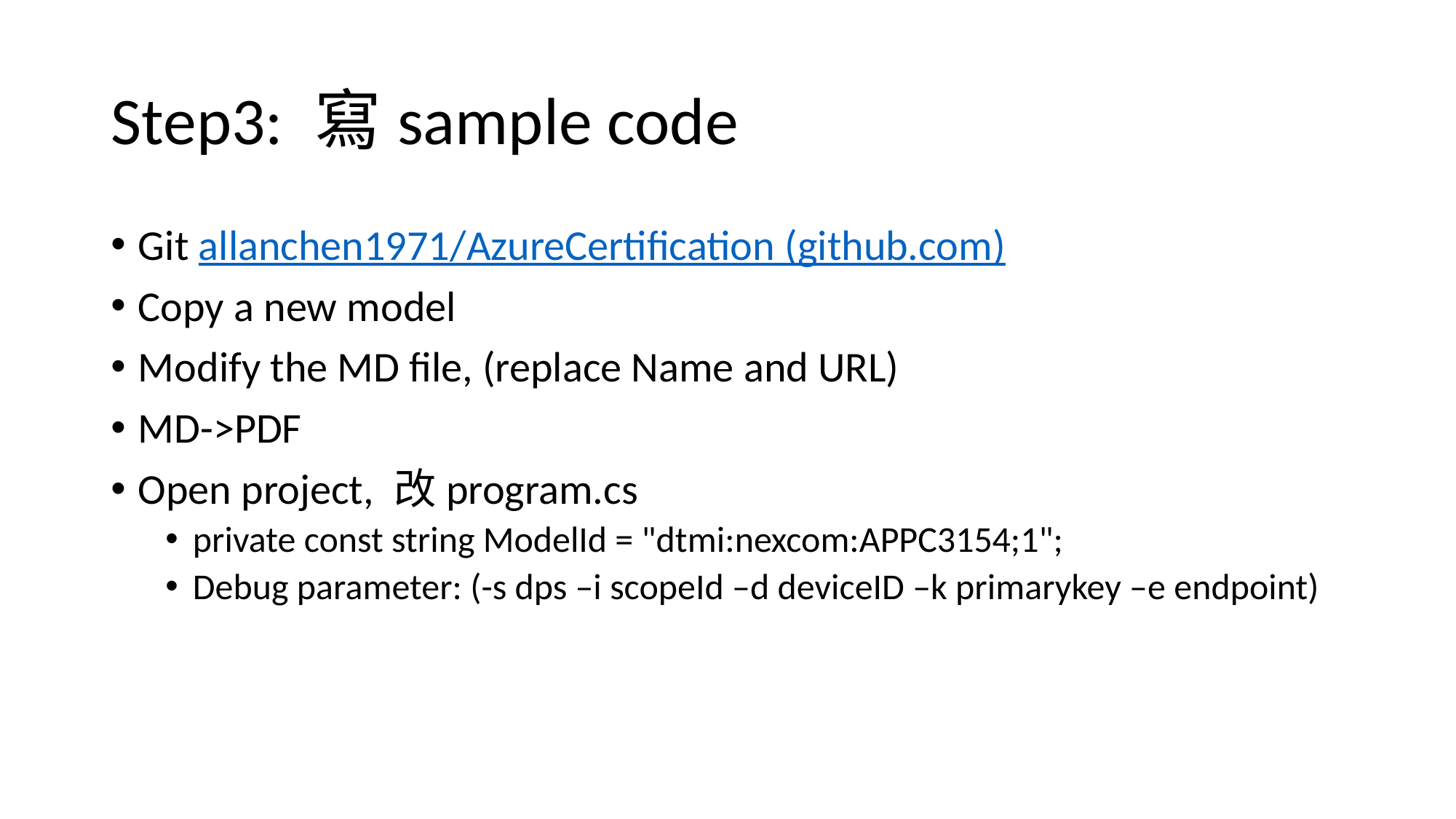

# Step3: 寫sample code
Git allanchen1971/AzureCertification (github.com)
Copy a new model
Modify the MD file, (replace Name and URL)
MD->PDF
Open project, 改program.cs
private const string ModelId = "dtmi:nexcom:APPC3154;1";
Debug parameter: (-s dps –i scopeId –d deviceID –k primarykey –e endpoint)